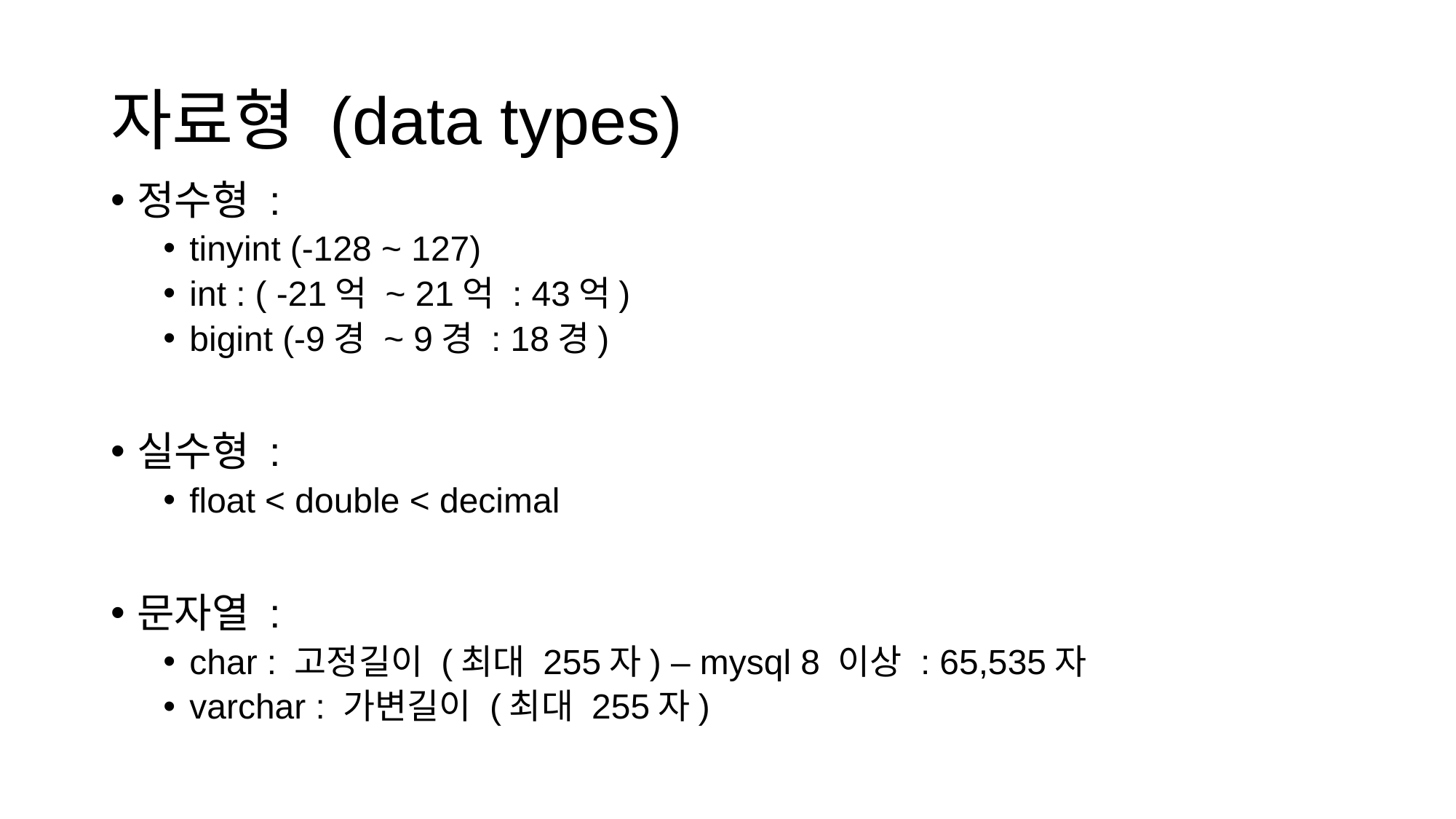

# 자료형 (data types)
정수형 :
tinyint (-128 ~ 127)
int : ( -21억 ~ 21억 : 43억)
bigint (-9경 ~ 9경 : 18경)

실수형 :
float < double < decimal

문자열 :
char : 고정길이 (최대 255자) – mysql 8 이상 : 65,535자
varchar : 가변길이 (최대 255자)